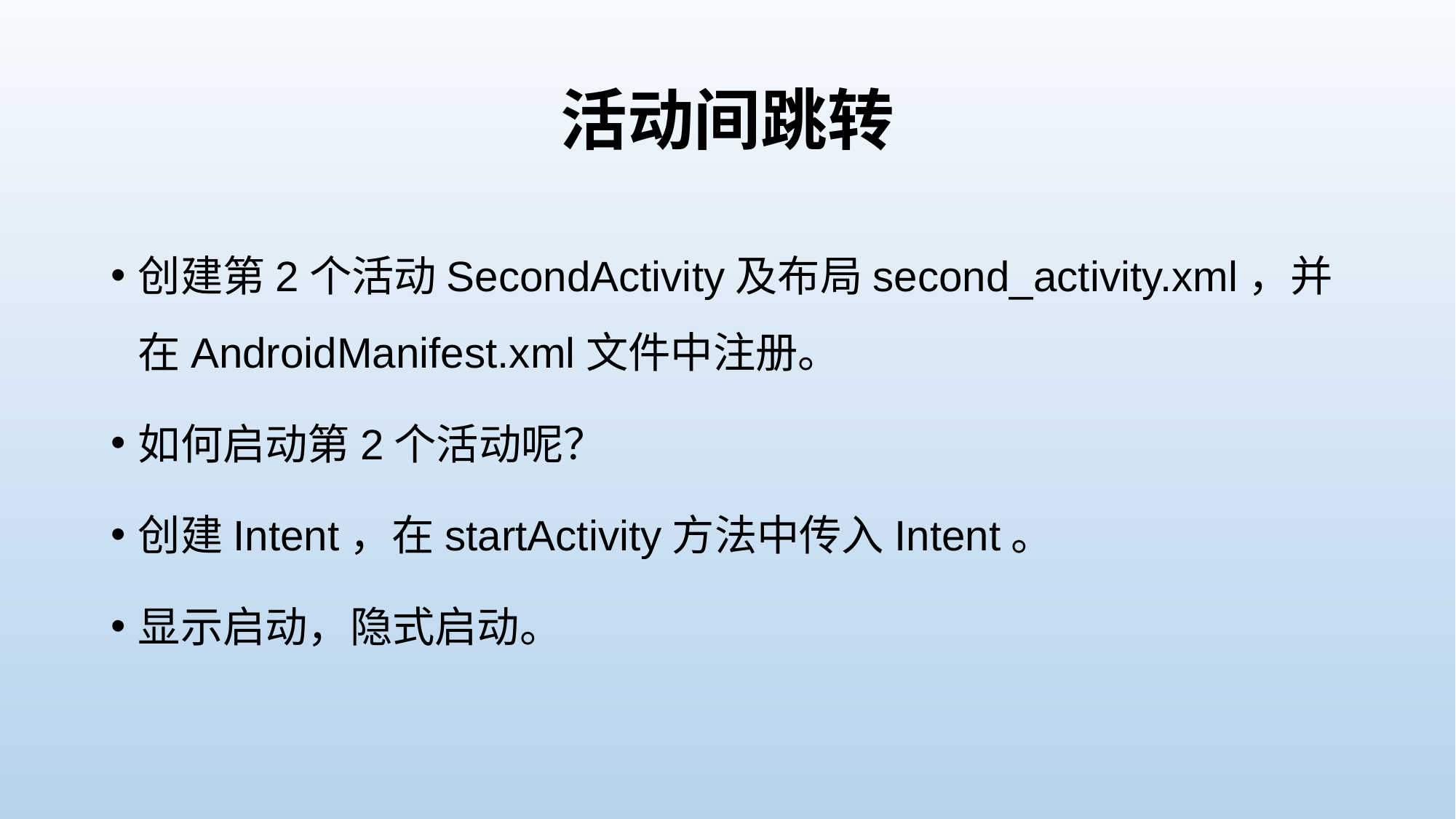

# 活动间跳转
创建第2个活动SecondActivity及布局second_activity.xml，并在AndroidManifest.xml文件中注册。
如何启动第2个活动呢？
创建Intent，在startActivity方法中传入Intent。
显示启动，隐式启动。